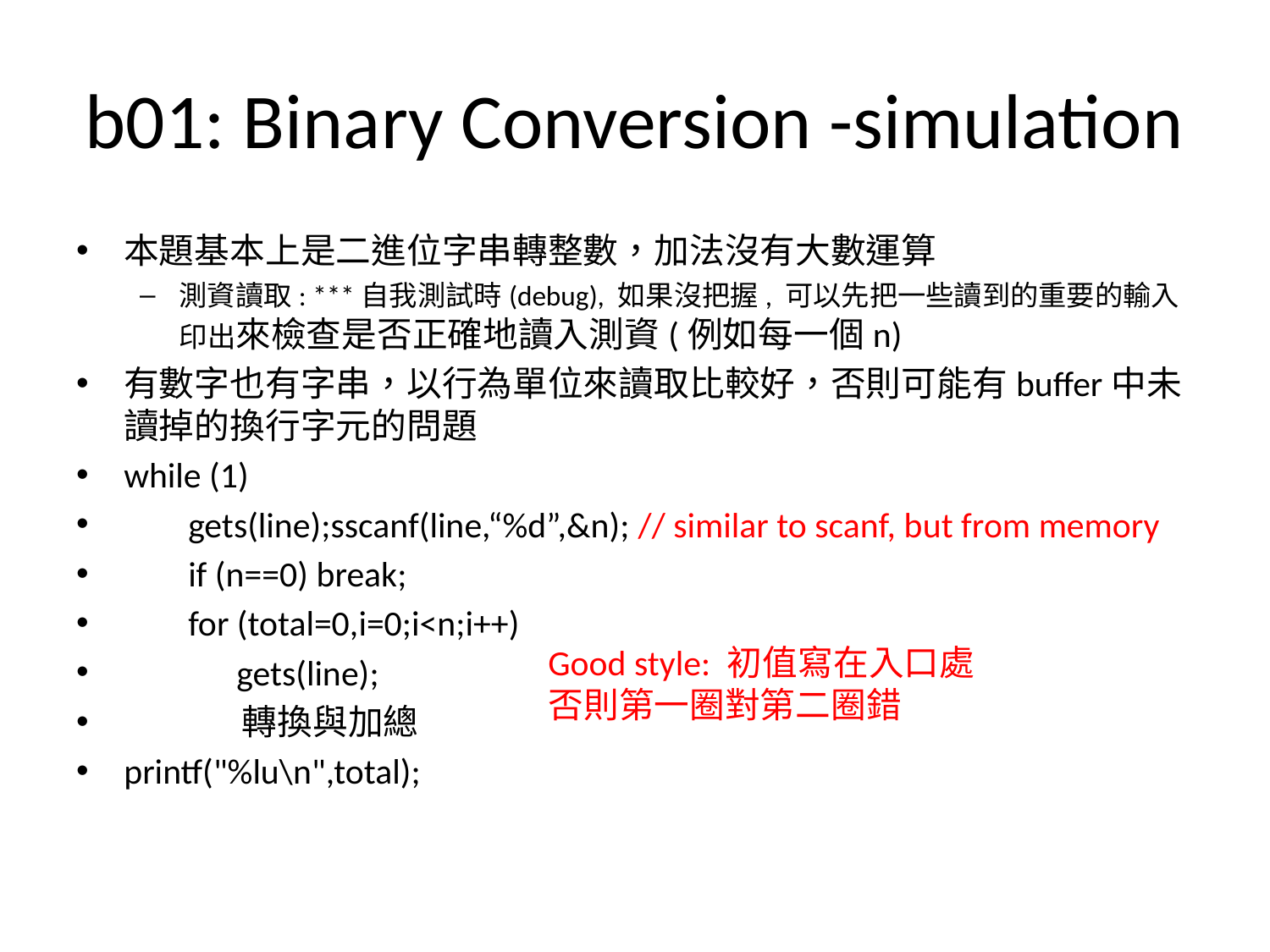

# b01: Binary Conversion -simulation
本題基本上是二進位字串轉整數，加法沒有大數運算
測資讀取: ***自我測試時(debug), 如果沒把握, 可以先把一些讀到的重要的輸入印出來檢查是否正確地讀入測資(例如每一個n)
有數字也有字串，以行為單位來讀取比較好，否則可能有buffer中未讀掉的換行字元的問題
while (1)
        gets(line);sscanf(line,“%d”,&n); // similar to scanf, but from memory
        if (n==0) break;
        for (total=0,i=0;i<n;i++)
              gets(line);
              轉換與加總
printf("%lu\n",total);

Good style: 初值寫在入口處
否則第一圈對第二圈錯